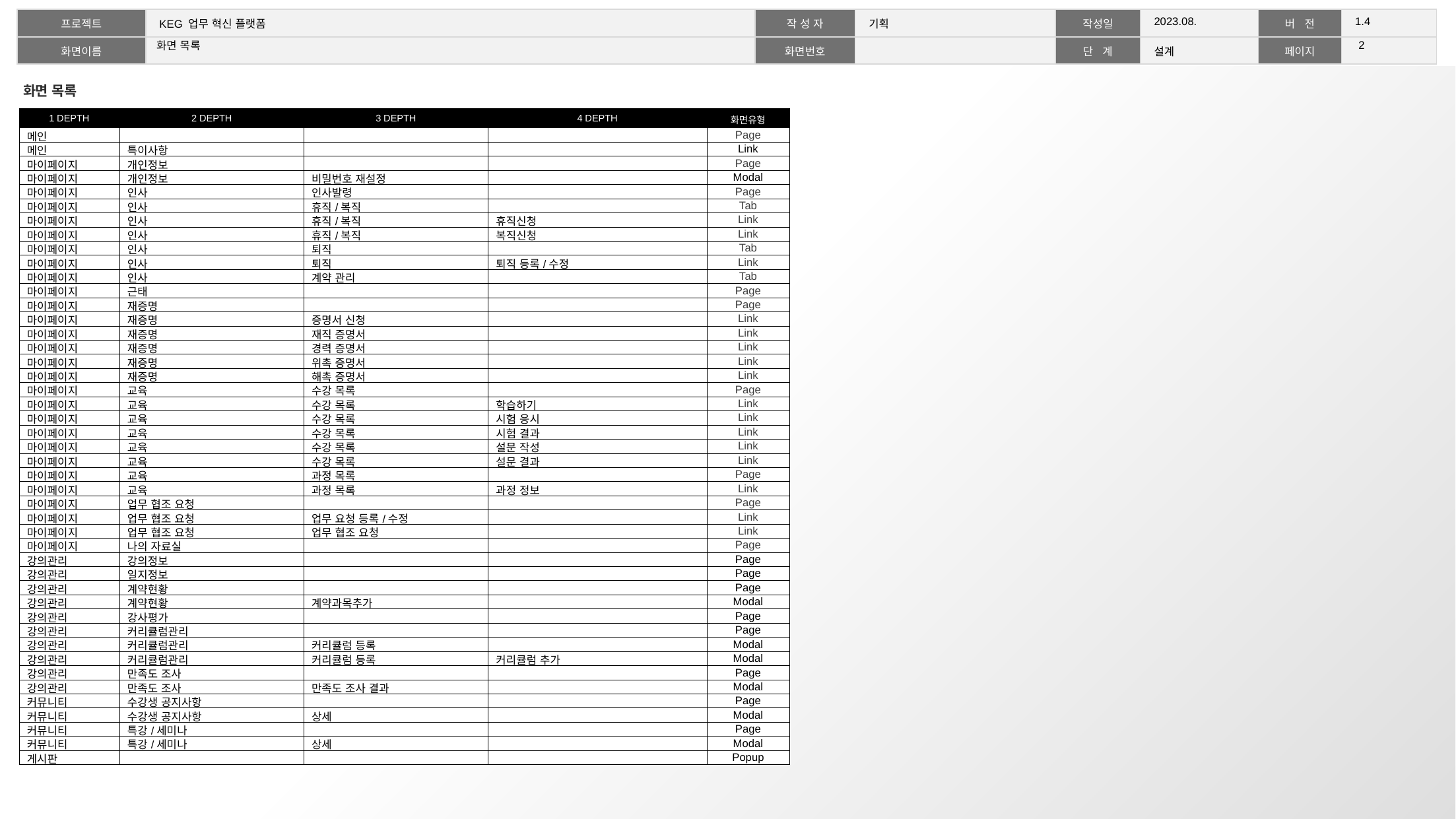

2

# 화면 목록
화면 목록
| 1 DEPTH | 2 DEPTH | 3 DEPTH | 4 DEPTH | 화면유형 |
| --- | --- | --- | --- | --- |
| 메인 |  |  |  | Page |
| 메인 | 특이사항 |  |  | Link |
| 마이페이지 | 개인정보 |  |  | Page |
| 마이페이지 | 개인정보 | 비밀번호 재설정 |  | Modal |
| 마이페이지 | 인사 | 인사발령 |  | Page |
| 마이페이지 | 인사 | 휴직/복직 |  | Tab |
| 마이페이지 | 인사 | 휴직/복직 | 휴직신청 | Link |
| 마이페이지 | 인사 | 휴직/복직 | 복직신청 | Link |
| 마이페이지 | 인사 | 퇴직 |  | Tab |
| 마이페이지 | 인사 | 퇴직 | 퇴직 등록/수정 | Link |
| 마이페이지 | 인사 | 계약 관리 |  | Tab |
| 마이페이지 | 근태 |  |  | Page |
| 마이페이지 | 재증명 |  |  | Page |
| 마이페이지 | 재증명 | 증명서 신청 |  | Link |
| 마이페이지 | 재증명 | 재직 증명서 |  | Link |
| 마이페이지 | 재증명 | 경력 증명서 |  | Link |
| 마이페이지 | 재증명 | 위촉 증명서 |  | Link |
| 마이페이지 | 재증명 | 해촉 증명서 |  | Link |
| 마이페이지 | 교육 | 수강 목록 |  | Page |
| 마이페이지 | 교육 | 수강 목록 | 학습하기 | Link |
| 마이페이지 | 교육 | 수강 목록 | 시험 응시 | Link |
| 마이페이지 | 교육 | 수강 목록 | 시험 결과 | Link |
| 마이페이지 | 교육 | 수강 목록 | 설문 작성 | Link |
| 마이페이지 | 교육 | 수강 목록 | 설문 결과 | Link |
| 마이페이지 | 교육 | 과정 목록 |  | Page |
| 마이페이지 | 교육 | 과정 목록 | 과정 정보 | Link |
| 마이페이지 | 업무 협조 요청 |  |  | Page |
| 마이페이지 | 업무 협조 요청 | 업무 요청 등록/수정 |  | Link |
| 마이페이지 | 업무 협조 요청 | 업무 협조 요청 |  | Link |
| 마이페이지 | 나의 자료실 |  |  | Page |
| 강의관리 | 강의정보 |  |  | Page |
| 강의관리 | 일지정보 |  |  | Page |
| 강의관리 | 계약현황 |  |  | Page |
| 강의관리 | 계약현황 | 계약과목추가 |  | Modal |
| 강의관리 | 강사평가 |  |  | Page |
| 강의관리 | 커리큘럼관리 |  |  | Page |
| 강의관리 | 커리큘럼관리 | 커리큘럼 등록 |  | Modal |
| 강의관리 | 커리큘럼관리 | 커리큘럼 등록 | 커리큘럼 추가 | Modal |
| 강의관리 | 만족도 조사 |  |  | Page |
| 강의관리 | 만족도 조사 | 만족도 조사 결과 |  | Modal |
| 커뮤니티 | 수강생 공지사항 |  |  | Page |
| 커뮤니티 | 수강생 공지사항 | 상세 |  | Modal |
| 커뮤니티 | 특강/세미나 |  |  | Page |
| 커뮤니티 | 특강/세미나 | 상세 |  | Modal |
| 게시판 |  |  |  | Popup |